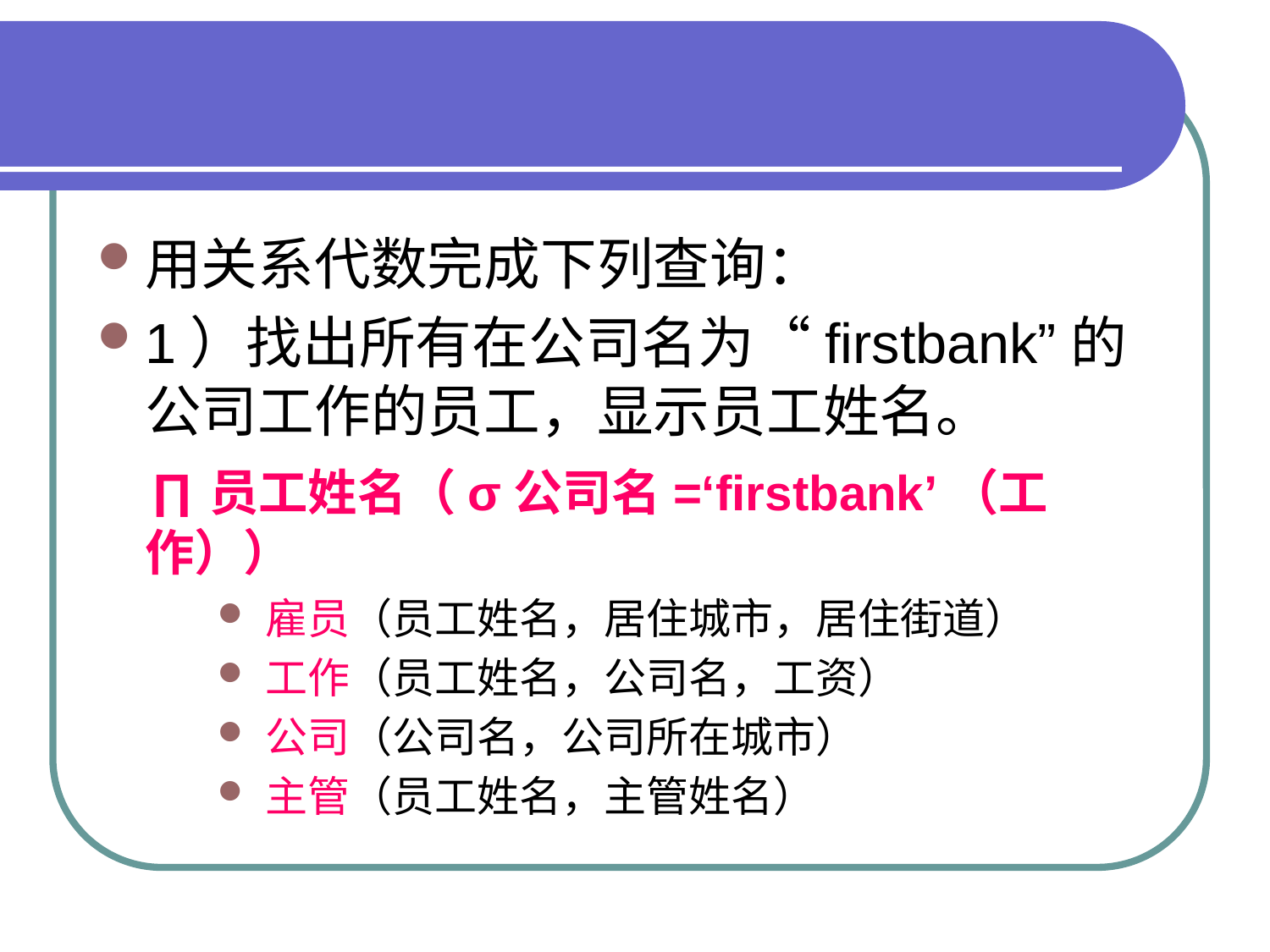

#
用关系代数完成下列查询：
1）找出所有在公司名为“firstbank”的公司工作的员工，显示员工姓名。
    ∏员工姓名（σ公司名=‘firstbank’（工作））
雇员（员工姓名，居住城市，居住街道）
工作（员工姓名，公司名，工资）
公司（公司名，公司所在城市）
主管（员工姓名，主管姓名）